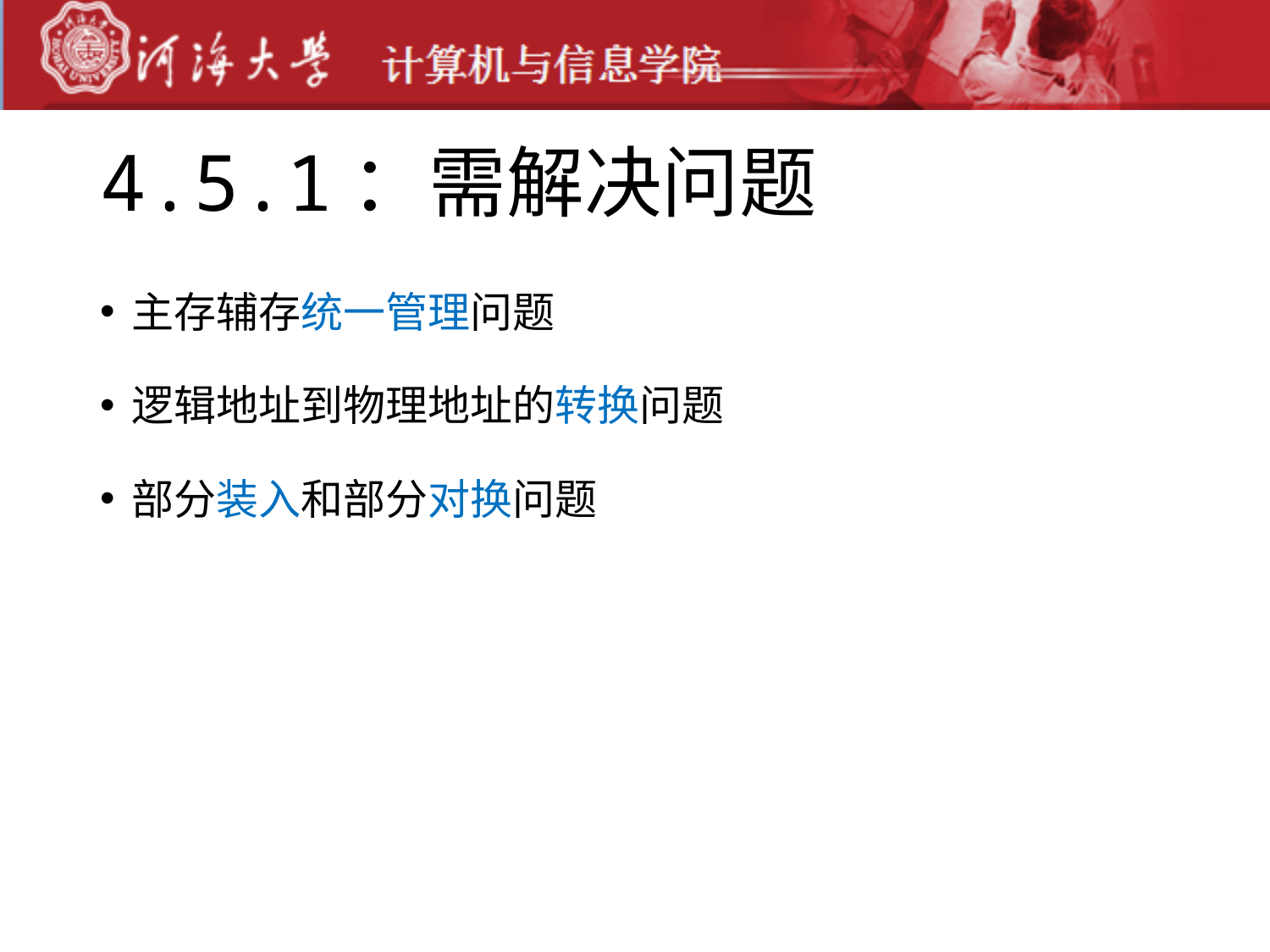

# 4.5.1：需解决问题
主存辅存统一管理问题
逻辑地址到物理地址的转换问题
部分装入和部分对换问题